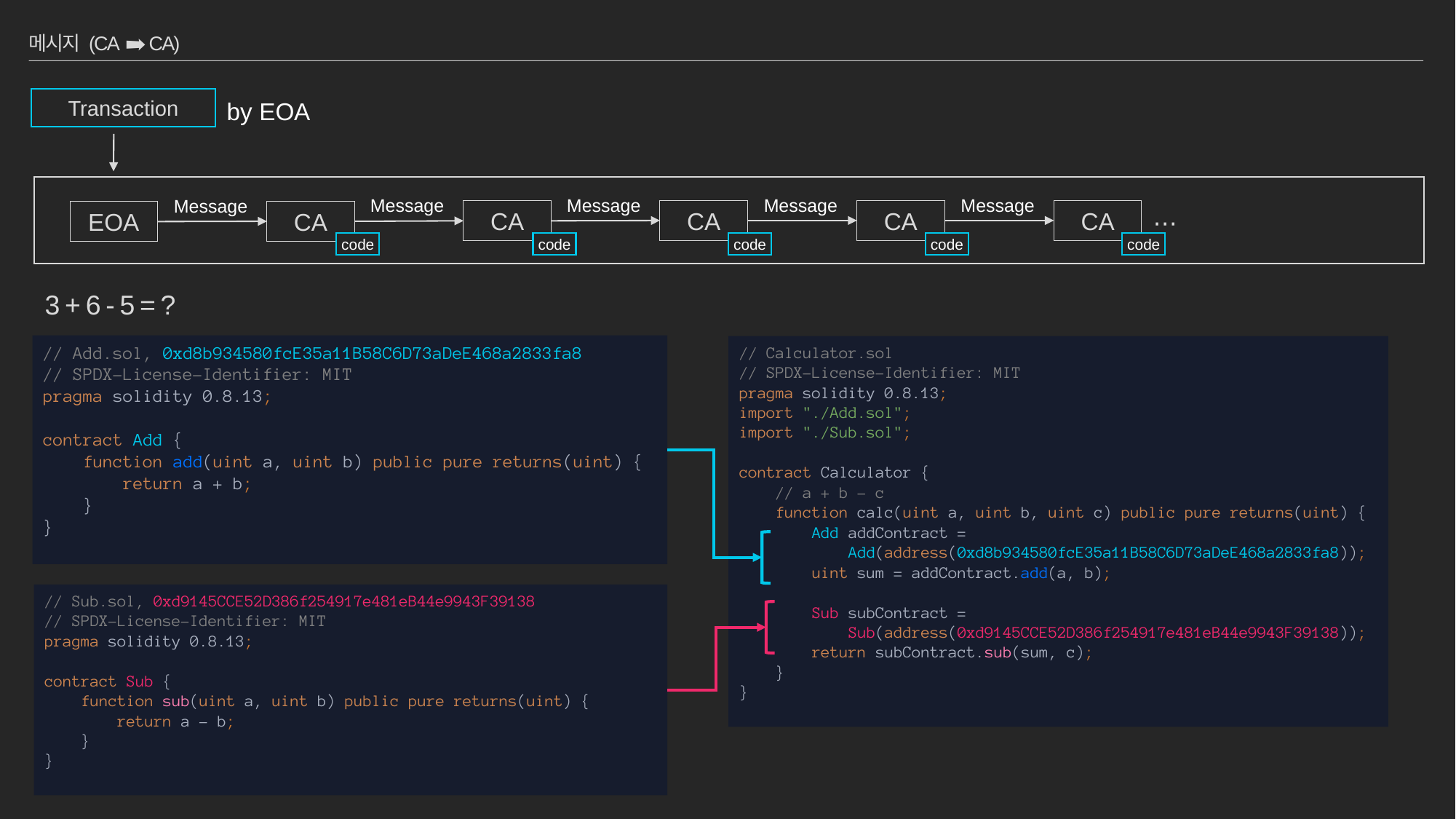

# 메시지 (CA  ➡ CA)
Transaction
by EOA

Message
CA
Message
CA
Message
CA
Message
CA
Message
CA
EOA
⋯
code
code
code
code
code
3 + 6 - 5 = ?
// Add.sol, 0xd8b934580fcE35a11B58C6D73aDeE468a2833fa8
// SPDX-License-Identifier: MIT
pragma solidity 0.8.13;
contract Add {
    function add(uint a, uint b) public pure returns(uint) {
        return a + b;
    }
}
// Calculator.sol
// SPDX-License-Identifier: MIT
pragma solidity 0.8.13;
import "./Add.sol";
import "./Sub.sol";
contract Calculator {
    // a + b - c
    function calc(uint a, uint b, uint c) public pure returns(uint) {
        Add addContract =
            Add(address(0xd8b934580fcE35a11B58C6D73aDeE468a2833fa8));
        uint sum = addContract.add(a, b);
        Sub subContract =
            Sub(address(0xd9145CCE52D386f254917e481eB44e9943F39138));
        return subContract.sub(sum, c);
    }
}

// Sub.sol, 0xd9145CCE52D386f254917e481eB44e9943F39138
// SPDX-License-Identifier: MIT
pragma solidity 0.8.13;
contract Sub {
    function sub(uint a, uint b) public pure returns(uint) {
        return a - b;
    }
}